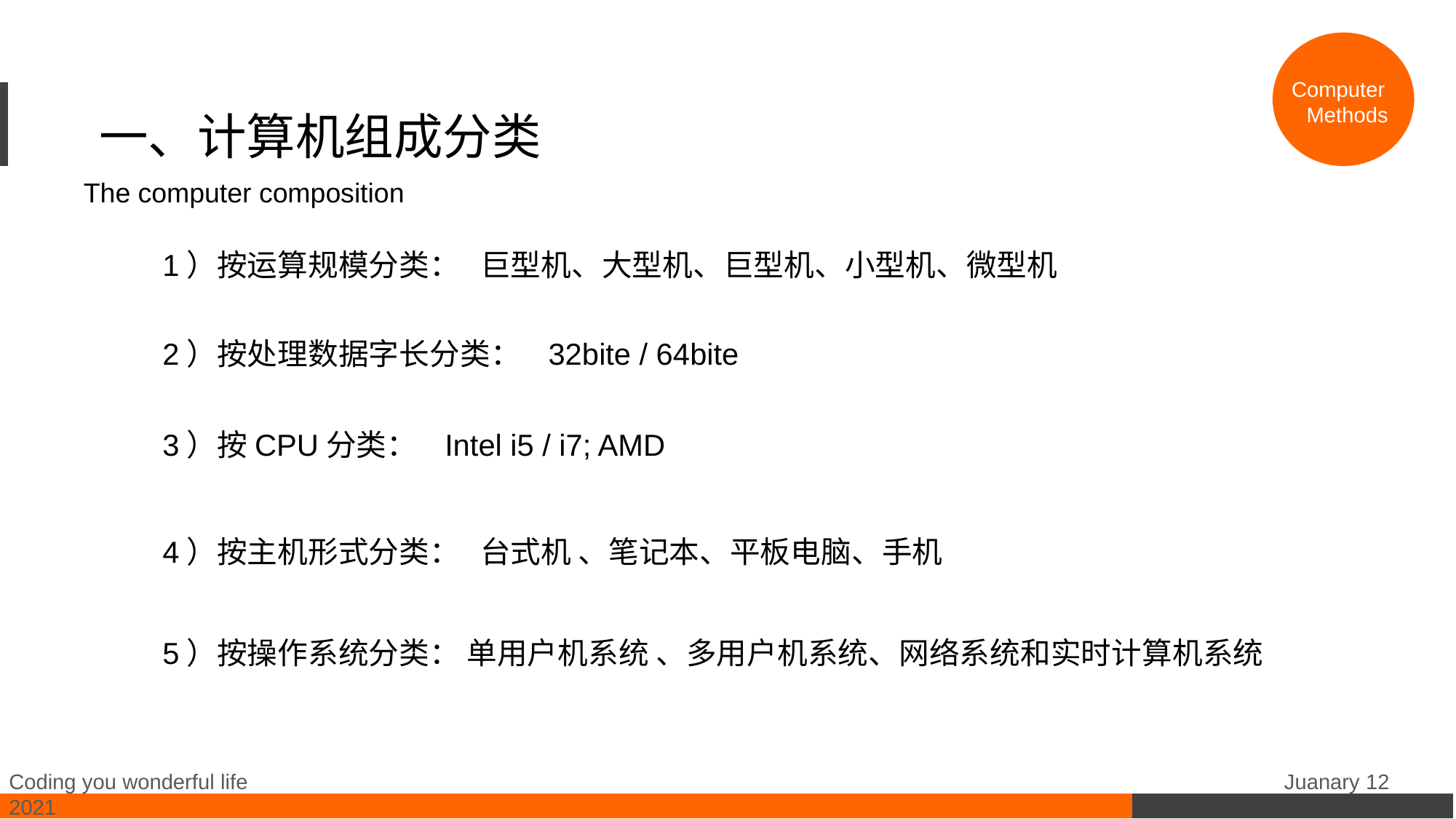

Computer
 Methods

# 一、计算机组成分类
The computer composition
1）按运算规模分类：   巨型机、大型机、巨型机、小型机、微型机
2）按处理数据字长分类：   32bite / 64bite
3）按CPU分类：   Intel i5 / i7; AMD
4）按主机形式分类：   台式机 、笔记本、平板电脑、手机
5）按操作系统分类： 单用户机系统 、多用户机系统、网络系统和实时计算机系统
4. 输入/输出
4. 输入/输出
Coding you wonderful life                                                                                                                                                                             Juanary 12 2021